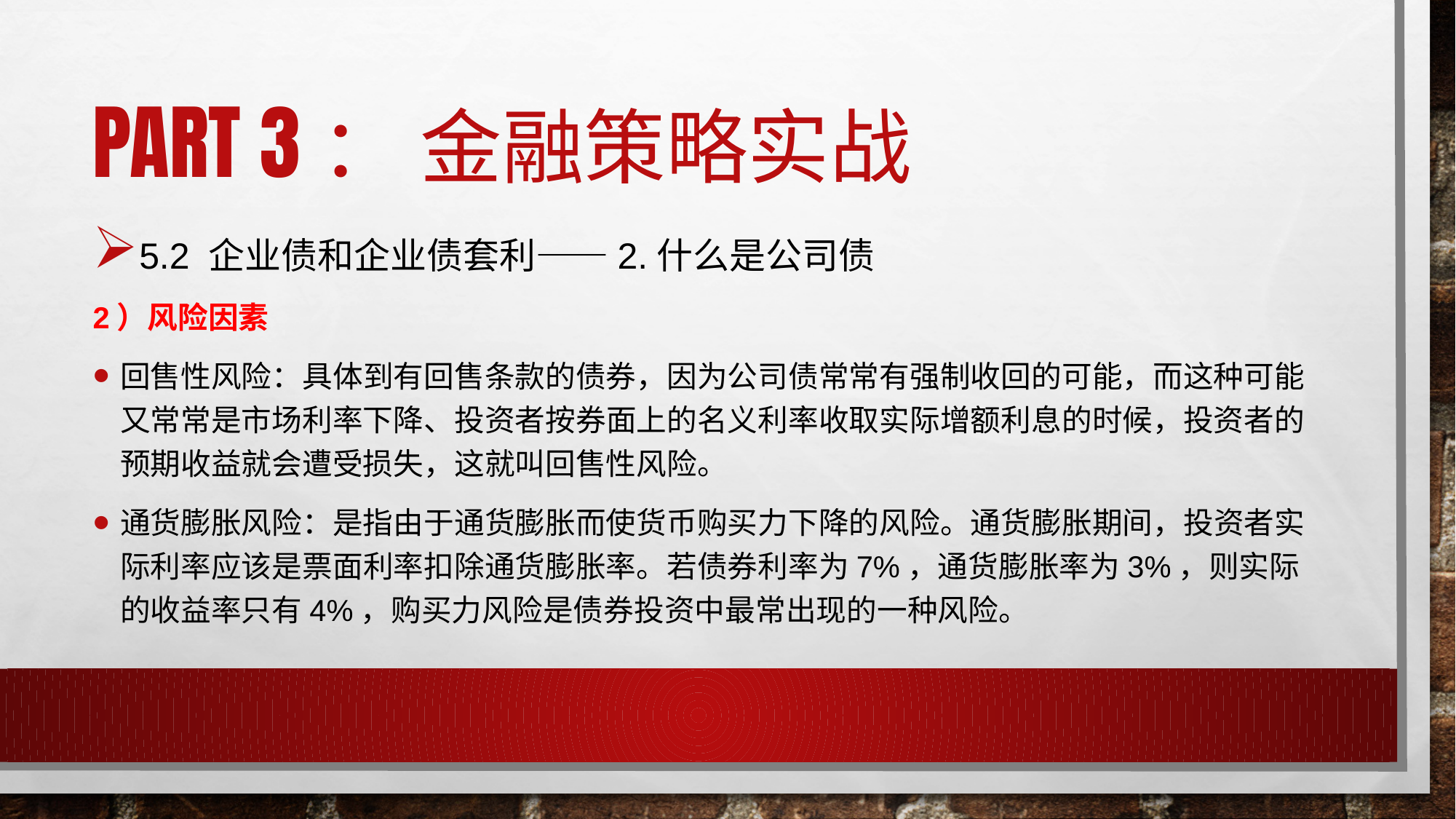

# Part 3： 金融策略实战
5.2 企业债和企业债套利——2.什么是公司债
2）风险因素
回售性风险：具体到有回售条款的债券，因为公司债常常有强制收回的可能，而这种可能又常常是市场利率下降、投资者按券面上的名义利率收取实际增额利息的时候，投资者的预期收益就会遭受损失，这就叫回售性风险。
通货膨胀风险：是指由于通货膨胀而使货币购买力下降的风险。通货膨胀期间，投资者实际利率应该是票面利率扣除通货膨胀率。若债券利率为7%，通货膨胀率为3%，则实际的收益率只有4%，购买力风险是债券投资中最常出现的一种风险。